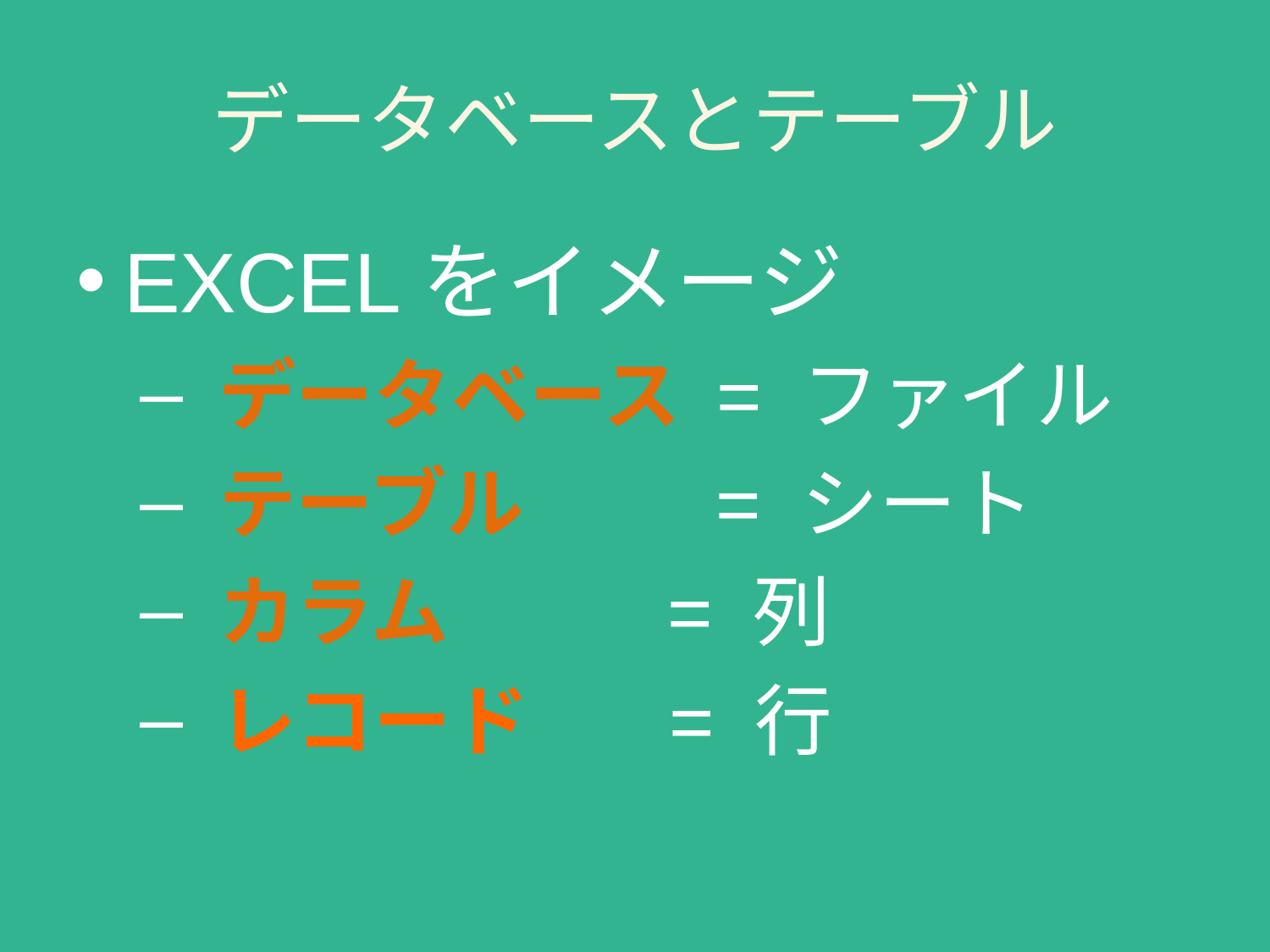

# データベースとテーブル
EXCELをイメージ
 データベース = ファイル
 テーブル 　　= シート
 カラム 　      = 列
 レコード       = 行